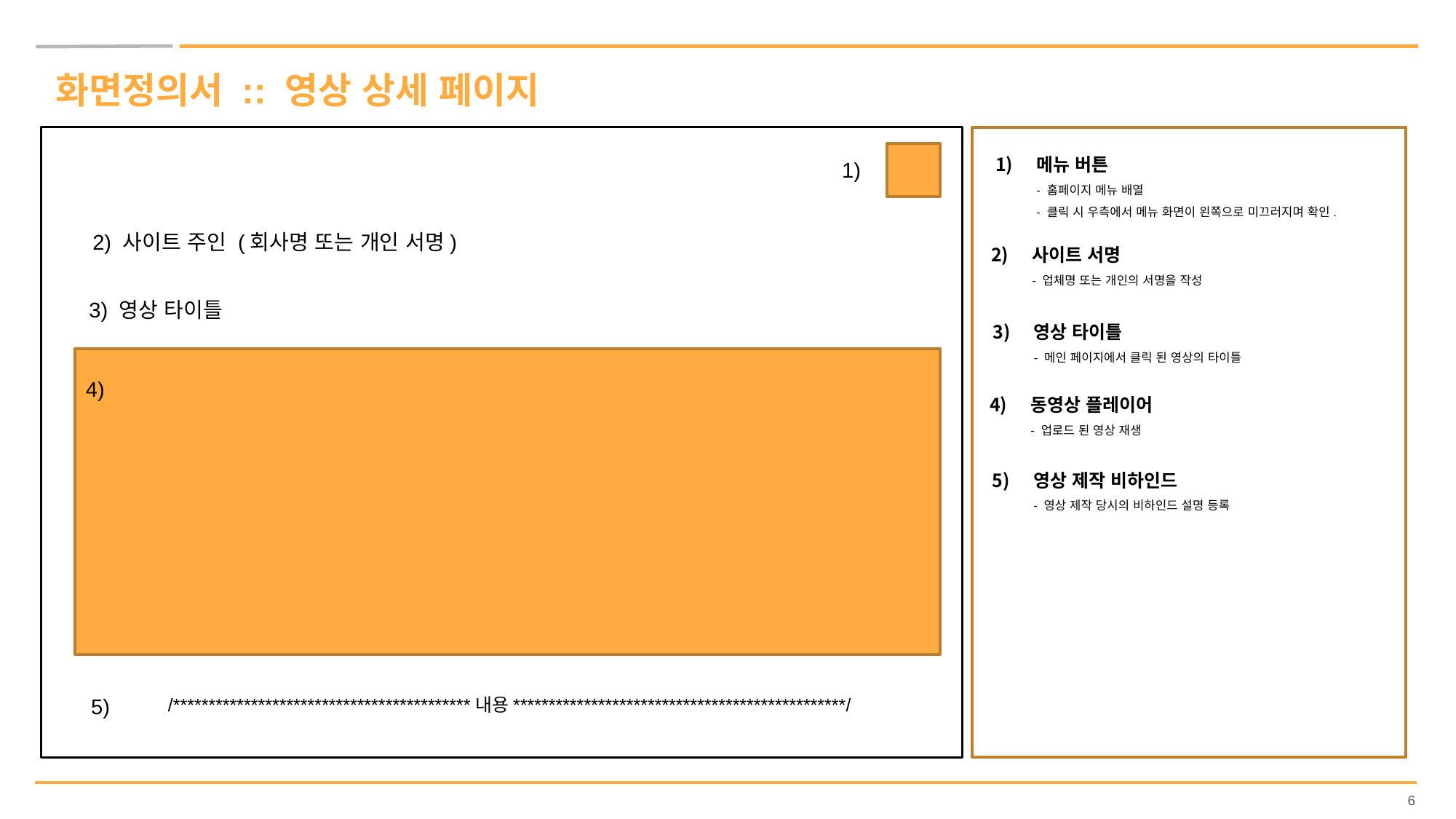

화면정의서 :: 영상 상세 페이지

메뉴 버튼
- 홈페이지 메뉴 배열
- 클릭 시 우측에서 메뉴 화면이 왼쪽으로 미끄러지며 확인.

1)
2) 사이트 주인 (회사명 또는 개인 서명)
사이트 서명
- 업체명 또는 개인의 서명을 작성
3) 영상 타이틀
영상 타이틀
- 메인 페이지에서 클릭 된 영상의 타이틀

4)
동영상 플레이어
- 업로드 된 영상 재생
영상 제작 비하인드
- 영상 제작 당시의 비하인드 설명 등록
5)
/******************************************내용***********************************************/
6